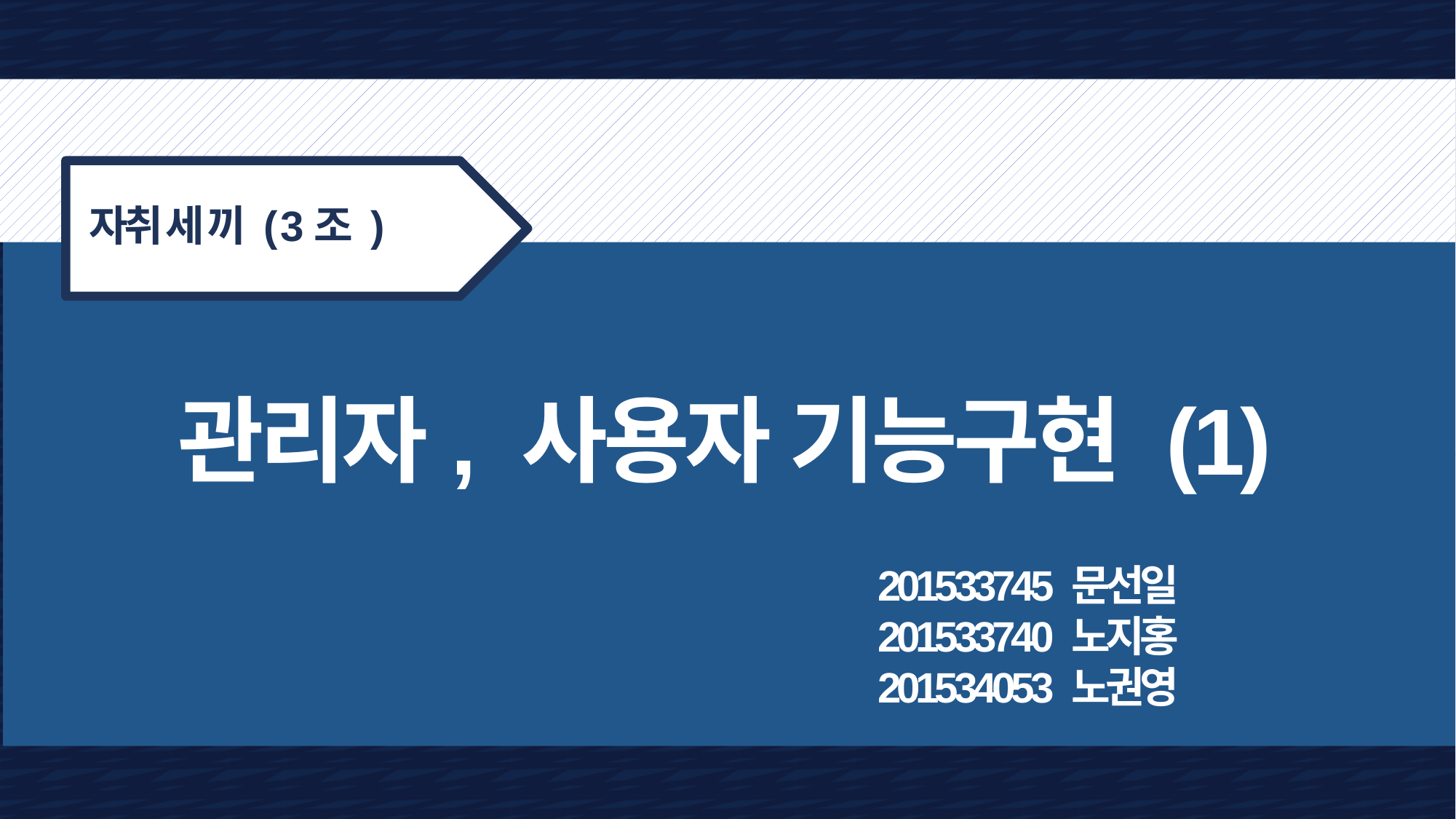

(
자취 세 끼 ( 3조 )

관리자, 사용자 기능구현 (1)
201533745 문선일
201533740 노지홍
201534053 노권영